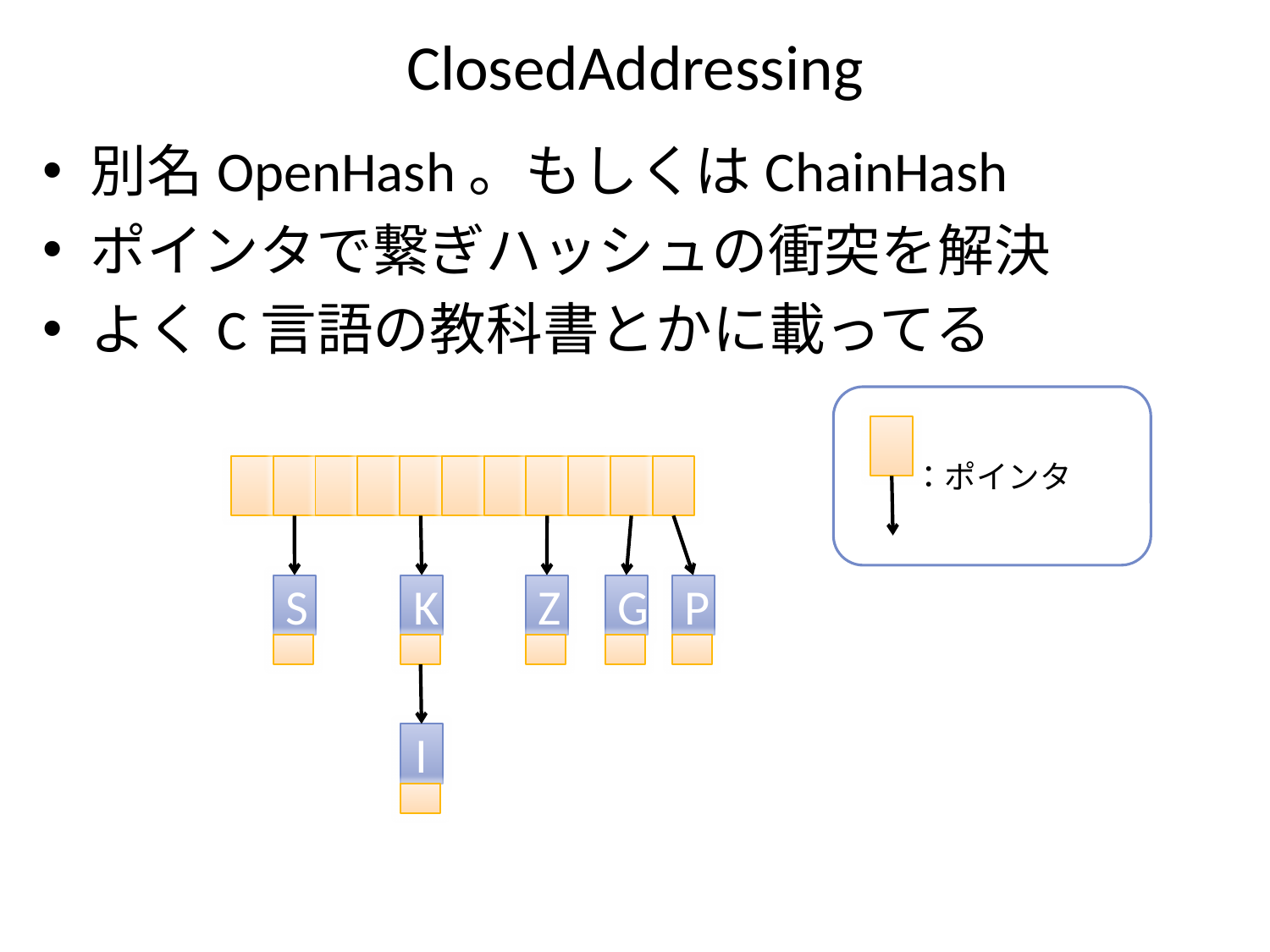

# ClosedAddressing
別名OpenHash。もしくはChainHash
ポインタで繋ぎハッシュの衝突を解決
よくC言語の教科書とかに載ってる
：ポインタ

S
K
Z
G
P

I